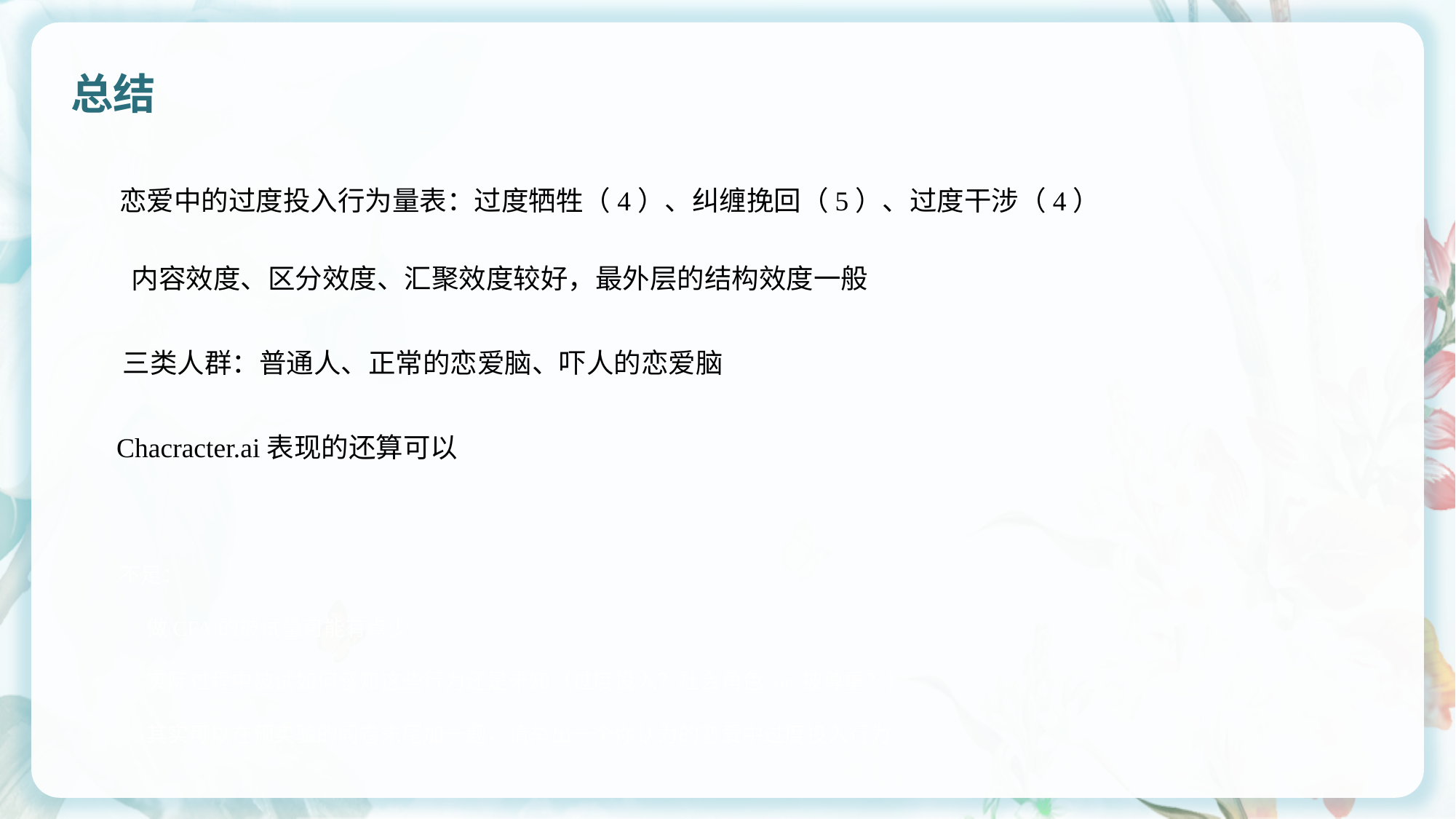

# 总结
恋爱中的过度投入行为量表：过度牺牲（4）、纠缠挽回（5）、过度干涉（4）
内容效度、区分效度、汇聚效度较好，最外层的结构效度一般
三类人群：普通人、正常的恋爱脑、吓人的恋爱脑
Chacracter.ai表现的还算可以
不足：
做CFA的被试量可能有点少
实际过程中被试如何感知这些行为还是未知（过度投入？社会角色 or 被尊重？）
其实可以在预实验的问卷末尾加一题，请举出一个你认为的恋爱中过度投入行为